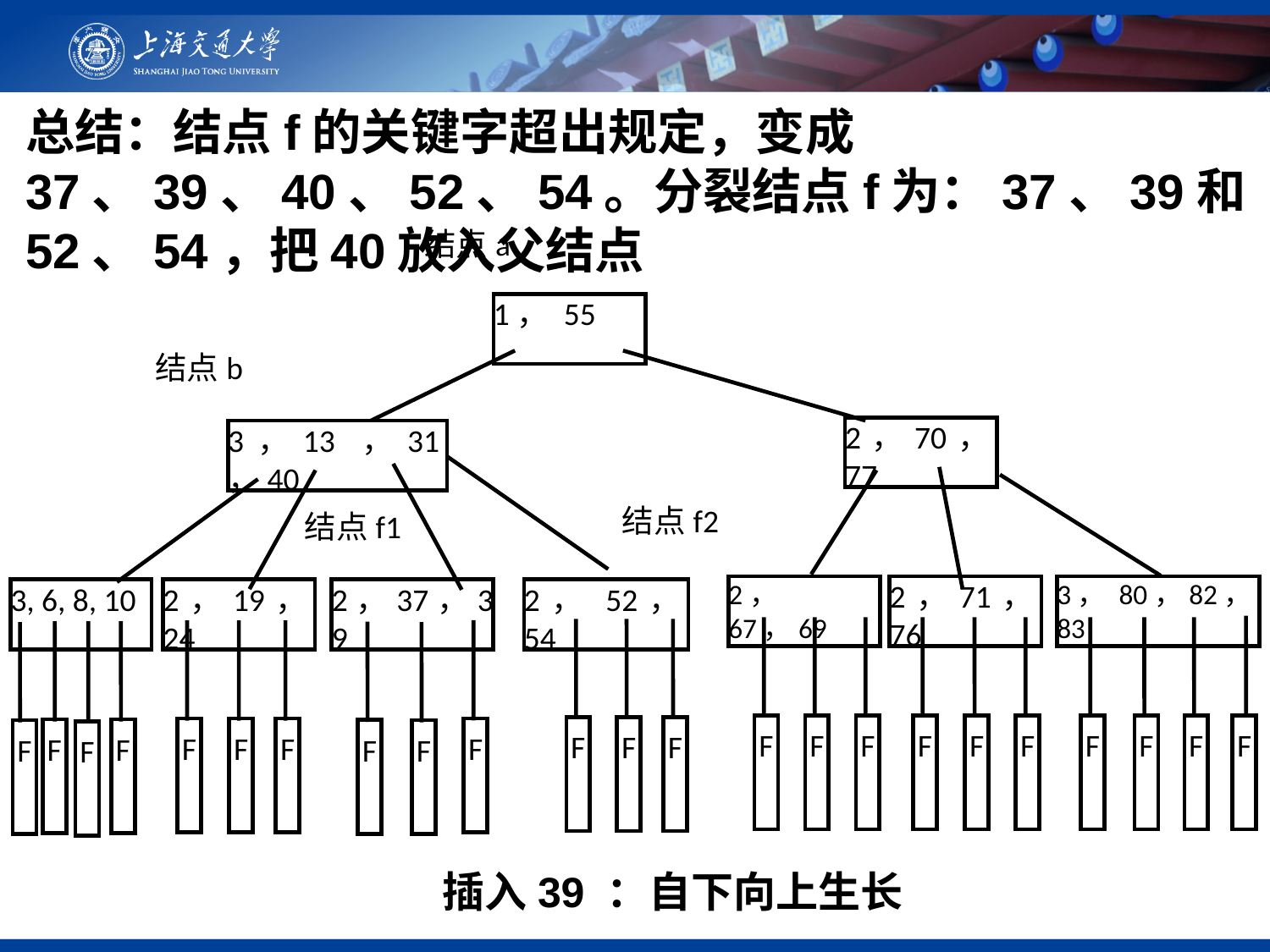

总结：结点f的关键字超出规定，变成37、39、40、52、54。分裂结点f为：37、39和52、54，把40放入父结点
结点a
1， 55
结点b

2，70，77
3，13 ，31，40

结点f2
结点f1
2， 67，69
2，71，76
3， 80，82，83
3, 6, 8, 10
2，19，24
2，37，39
2， 52，54

F

F

F

F

F

F

F

F

F

F

F

F

F

F

F

F

F

F

F

F

F

F
F
插入39 ：自下向上生长